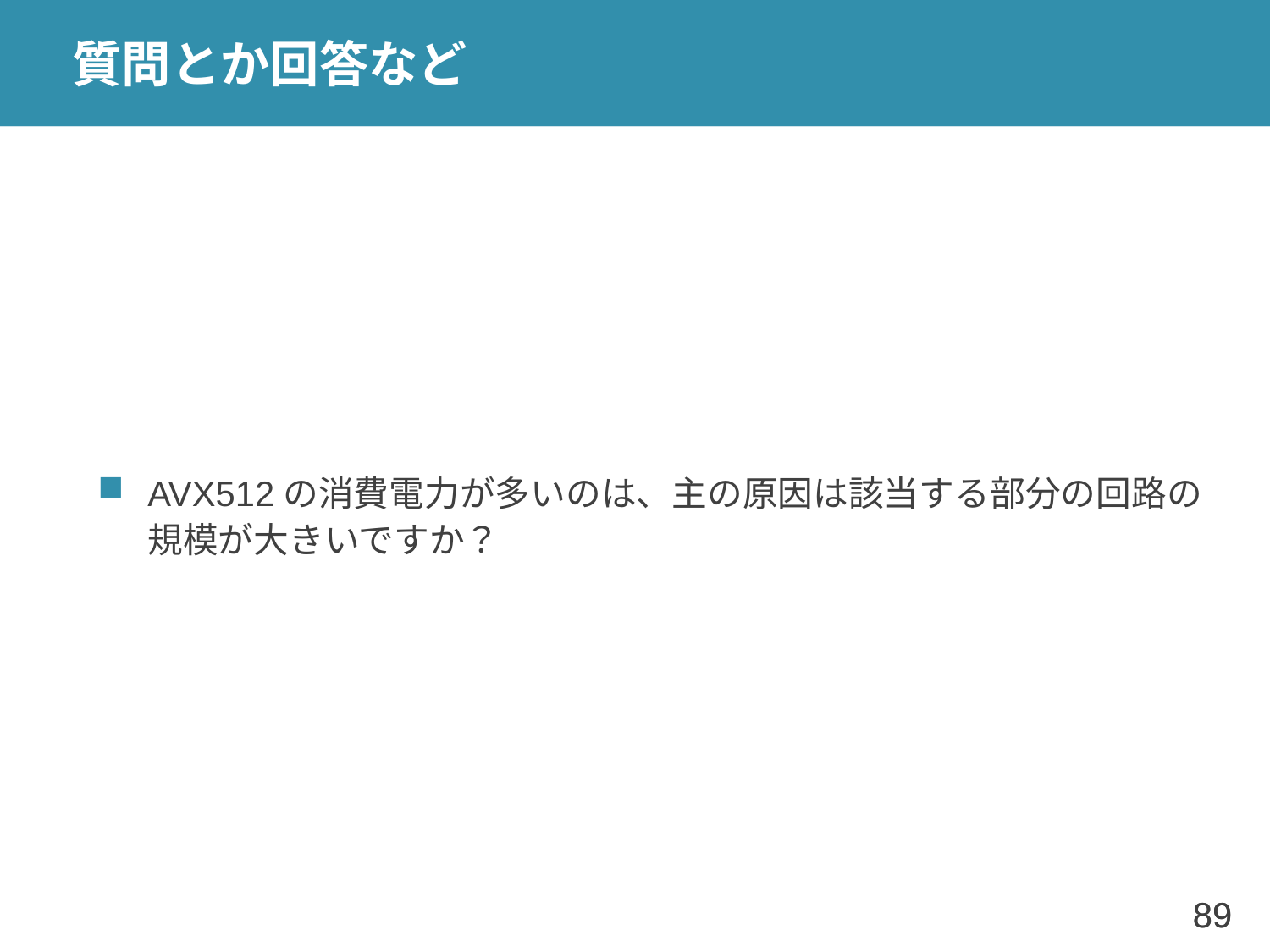

# 質問とか回答など
AVX512の消費電力が多いのは、主の原因は該当する部分の回路の規模が大きいですか？